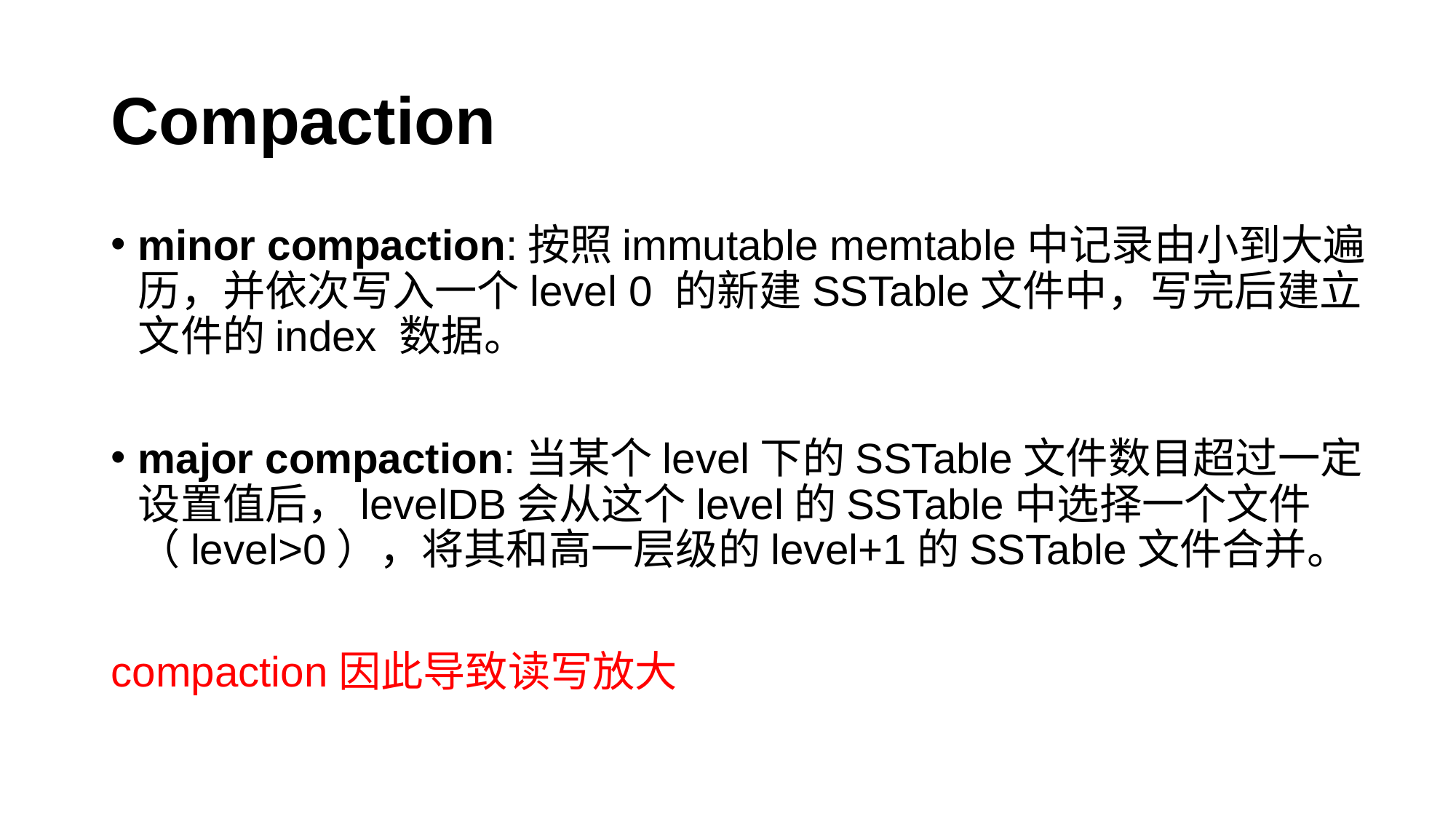

# Compaction
minor compaction:按照immutable memtable中记录由小到大遍历，并依次写入一个level 0 的新建SSTable文件中，写完后建立文件的index 数据。

major compaction:当某个level下的SSTable文件数目超过一定设置值后，levelDB会从这个level的SSTable中选择一个文件（level>0），将其和高一层级的level+1的SSTable文件合并。

compaction因此导致读写放大